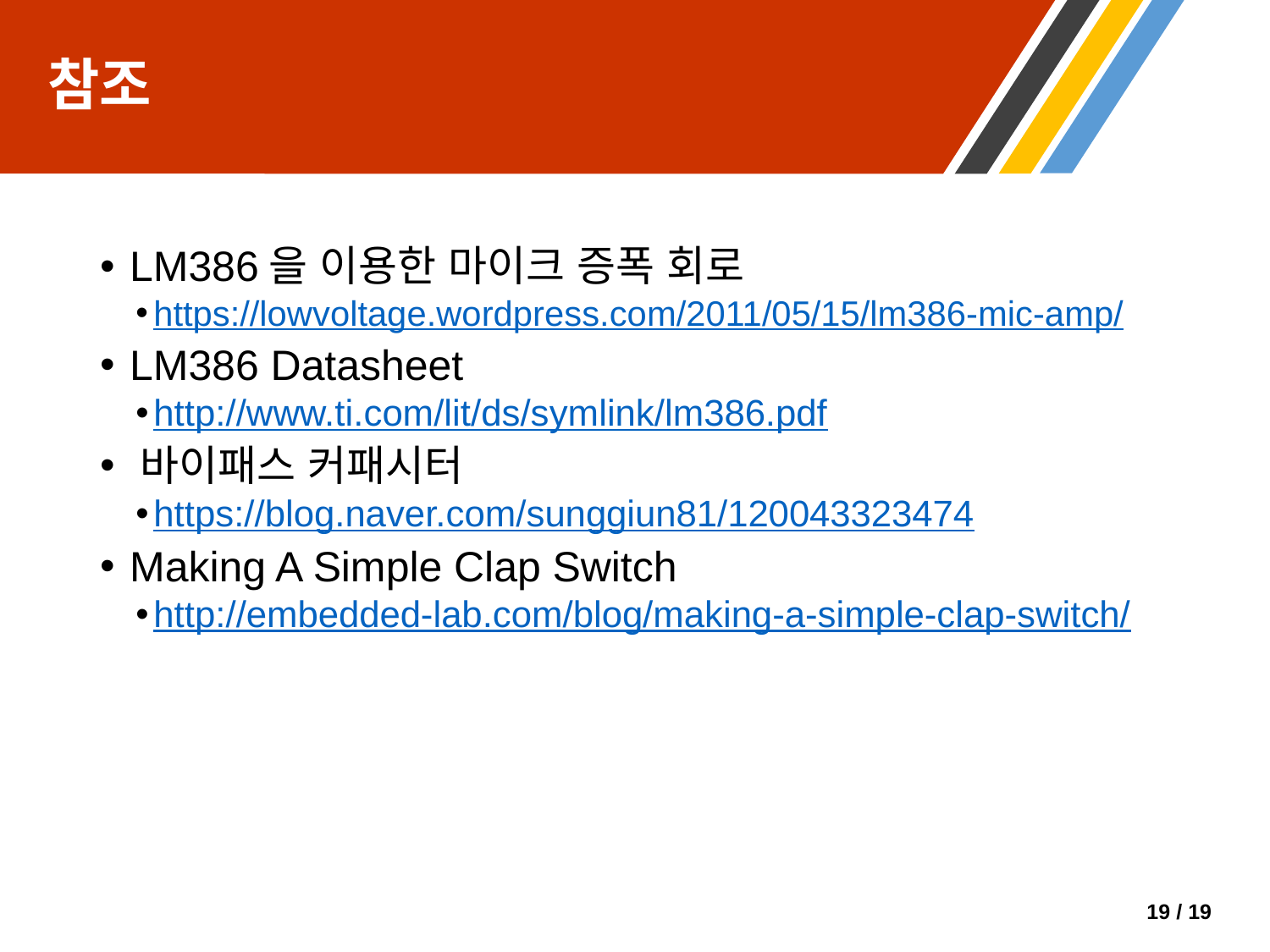

# 참조
 LM386을 이용한 마이크 증폭 회로
https://lowvoltage.wordpress.com/2011/05/15/lm386-mic-amp/
 LM386 Datasheet
http://www.ti.com/lit/ds/symlink/lm386.pdf
 바이패스 커패시터
https://blog.naver.com/sunggiun81/120043323474
 Making A Simple Clap Switch
http://embedded-lab.com/blog/making-a-simple-clap-switch/